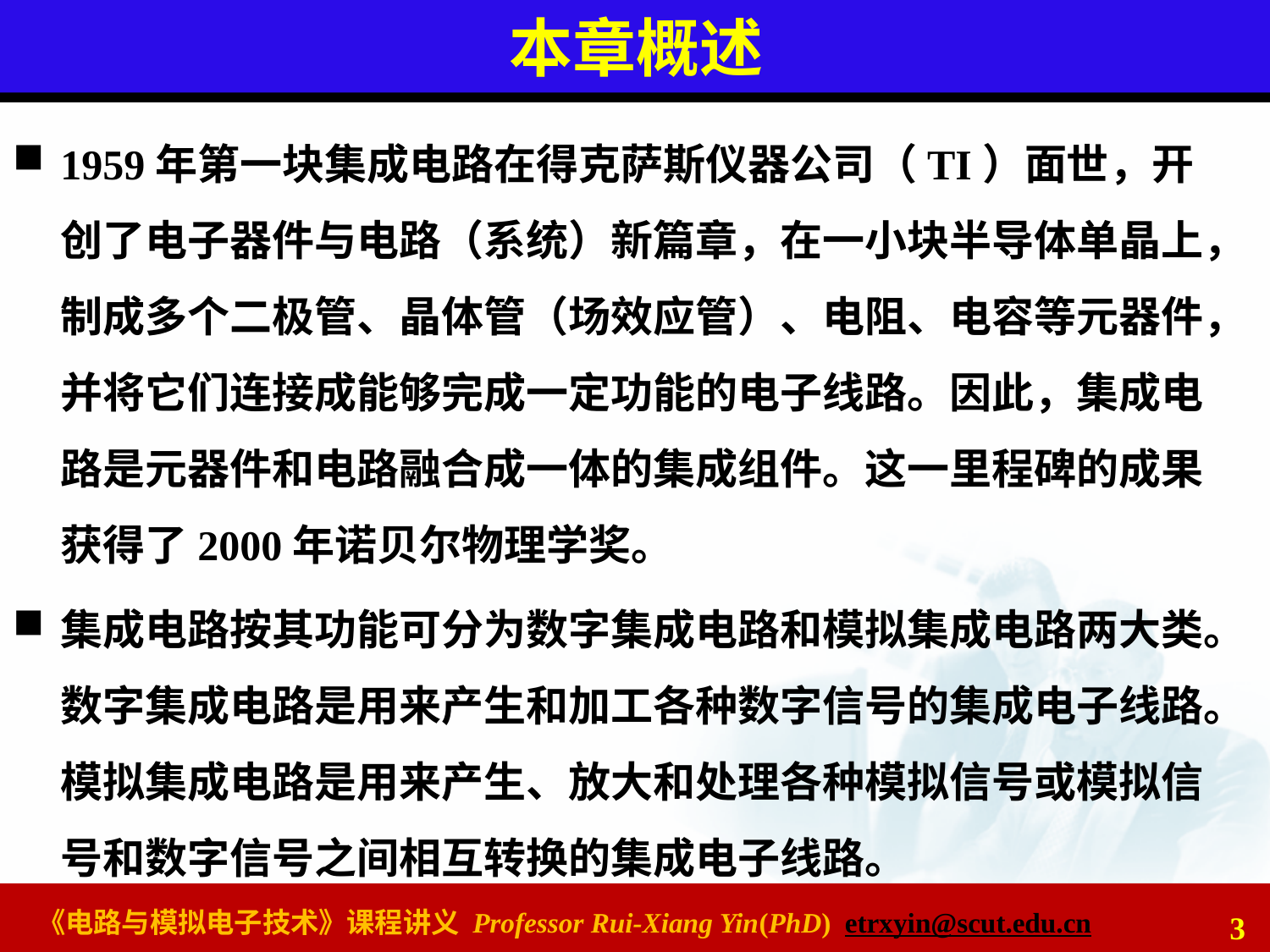

# 本章概述
1959年第一块集成电路在得克萨斯仪器公司（TI）面世，开创了电子器件与电路（系统）新篇章，在一小块半导体单晶上，制成多个二极管、晶体管（场效应管）、电阻、电容等元器件，并将它们连接成能够完成一定功能的电子线路。因此，集成电路是元器件和电路融合成一体的集成组件。这一里程碑的成果获得了2000年诺贝尔物理学奖。
集成电路按其功能可分为数字集成电路和模拟集成电路两大类。数字集成电路是用来产生和加工各种数字信号的集成电子线路。模拟集成电路是用来产生、放大和处理各种模拟信号或模拟信号和数字信号之间相互转换的集成电子线路。
3